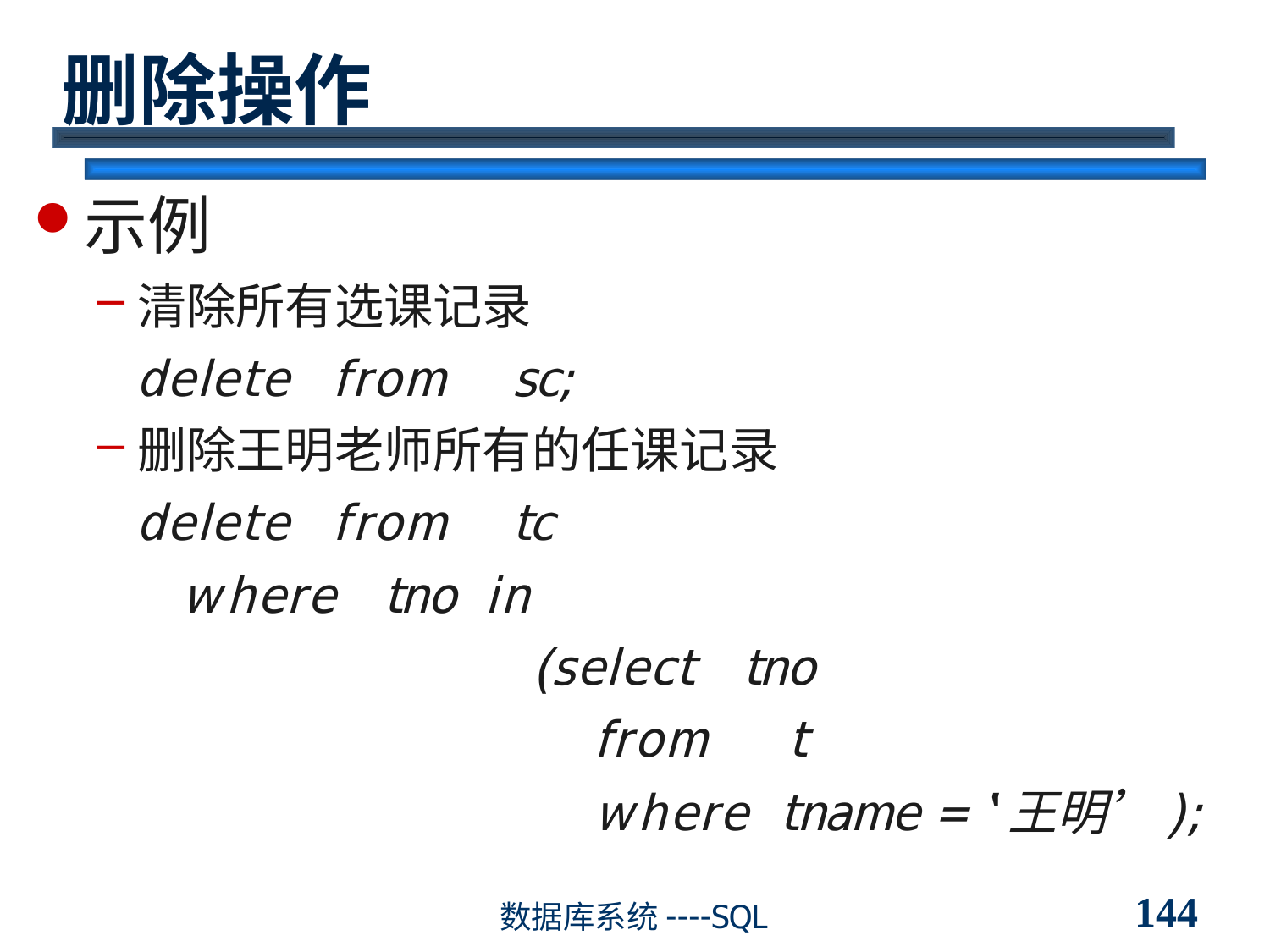

# 删除操作
示例
清除所有选课记录
	delete   from    sc;
删除王明老师所有的任课记录
	delete   from    tc
	   where   tno  in
				 (select   tno
		     		     from     t
				     where  tname = ‘王明’);
144
数据库系统----SQL